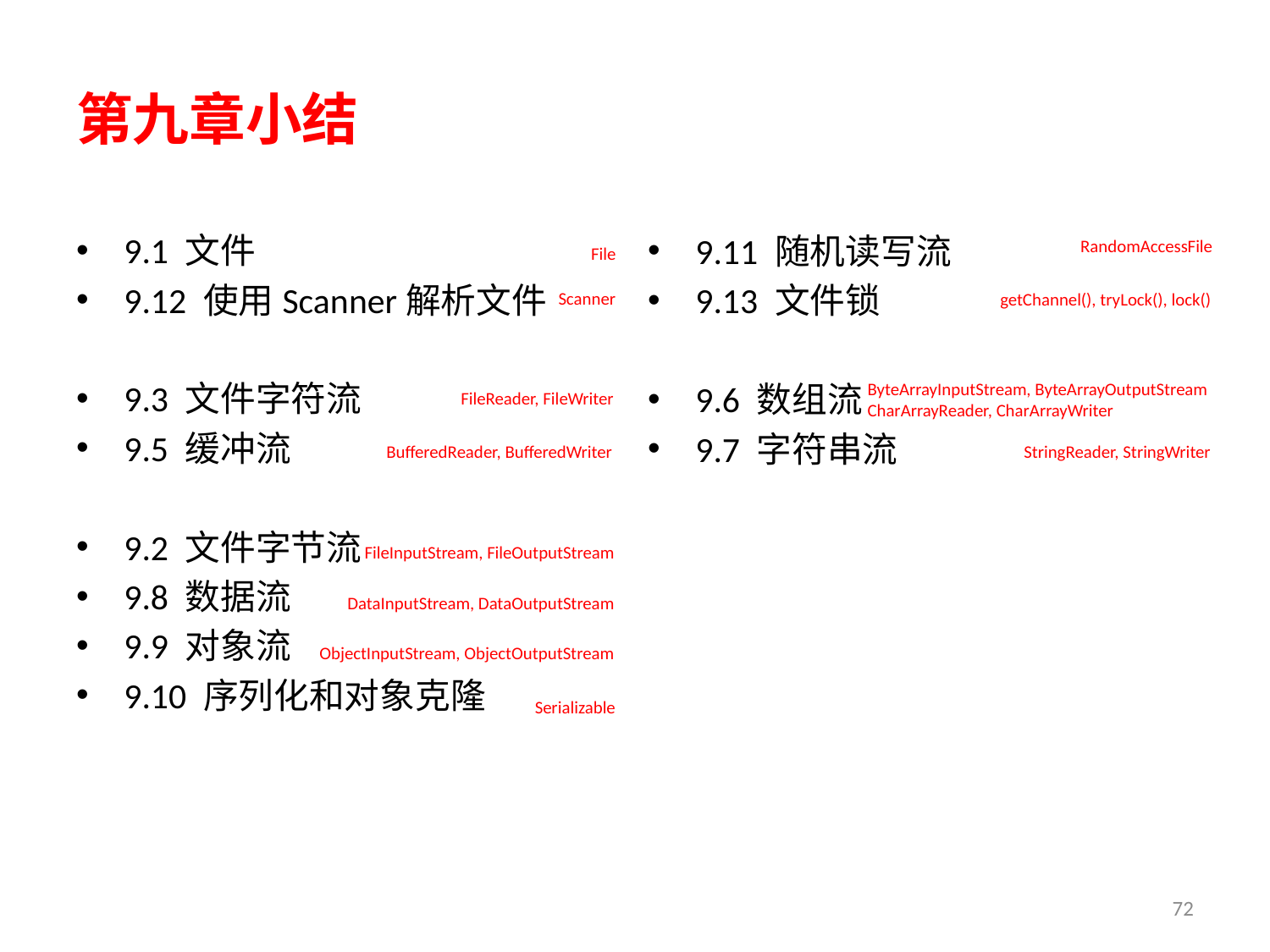

# 第九章小结
9.1 文件
9.12 使用Scanner解析文件

9.3 文件字符流
9.5 缓冲流

9.2 文件字节流
9.8 数据流
9.9 对象流
9.10 序列化和对象克隆

9.11 随机读写流
9.13 文件锁

9.6 数组流
9.7 字符串流
RandomAccessFile
File
Scanner
getChannel(), tryLock(), lock()
ByteArrayInputStream, ByteArrayOutputStream
CharArrayReader, CharArrayWriter
FileReader, FileWriter
BufferedReader, BufferedWriter
StringReader, StringWriter
FileInputStream, FileOutputStream
DataInputStream, DataOutputStream
ObjectInputStream, ObjectOutputStream
Serializable
72